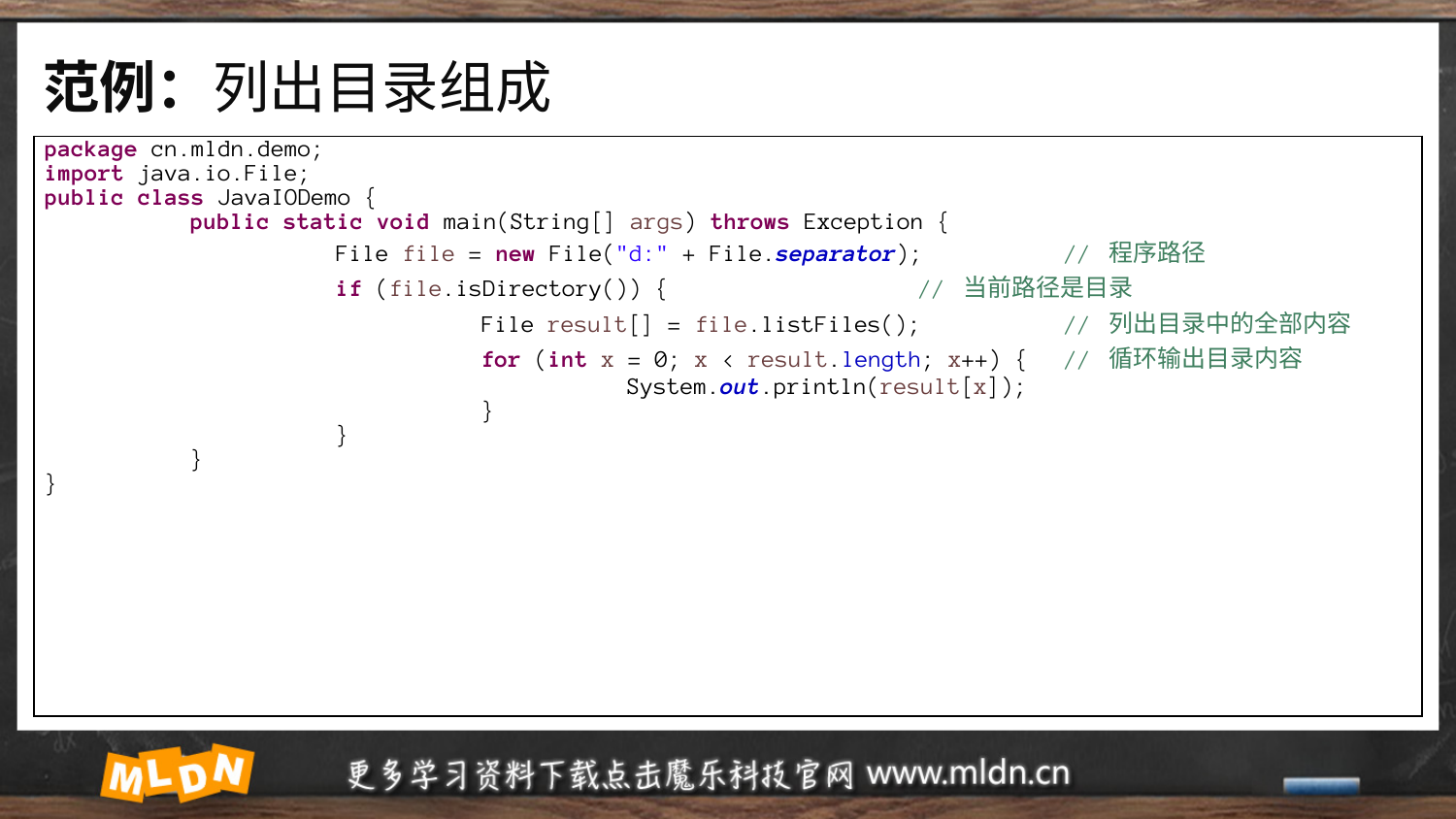

# 范例：列出目录组成
| package cn.mldn.demo; import java.io.File; public class JavaIODemo { public static void main(String[] args) throws Exception { File file = new File("d:" + File.separator); // 程序路径 if (file.isDirectory()) { // 当前路径是目录 File result[] = file.listFiles(); // 列出目录中的全部内容 for (int x = 0; x < result.length; x++) { // 循环输出目录内容 System.out.println(result[x]); } } } } |
| --- |